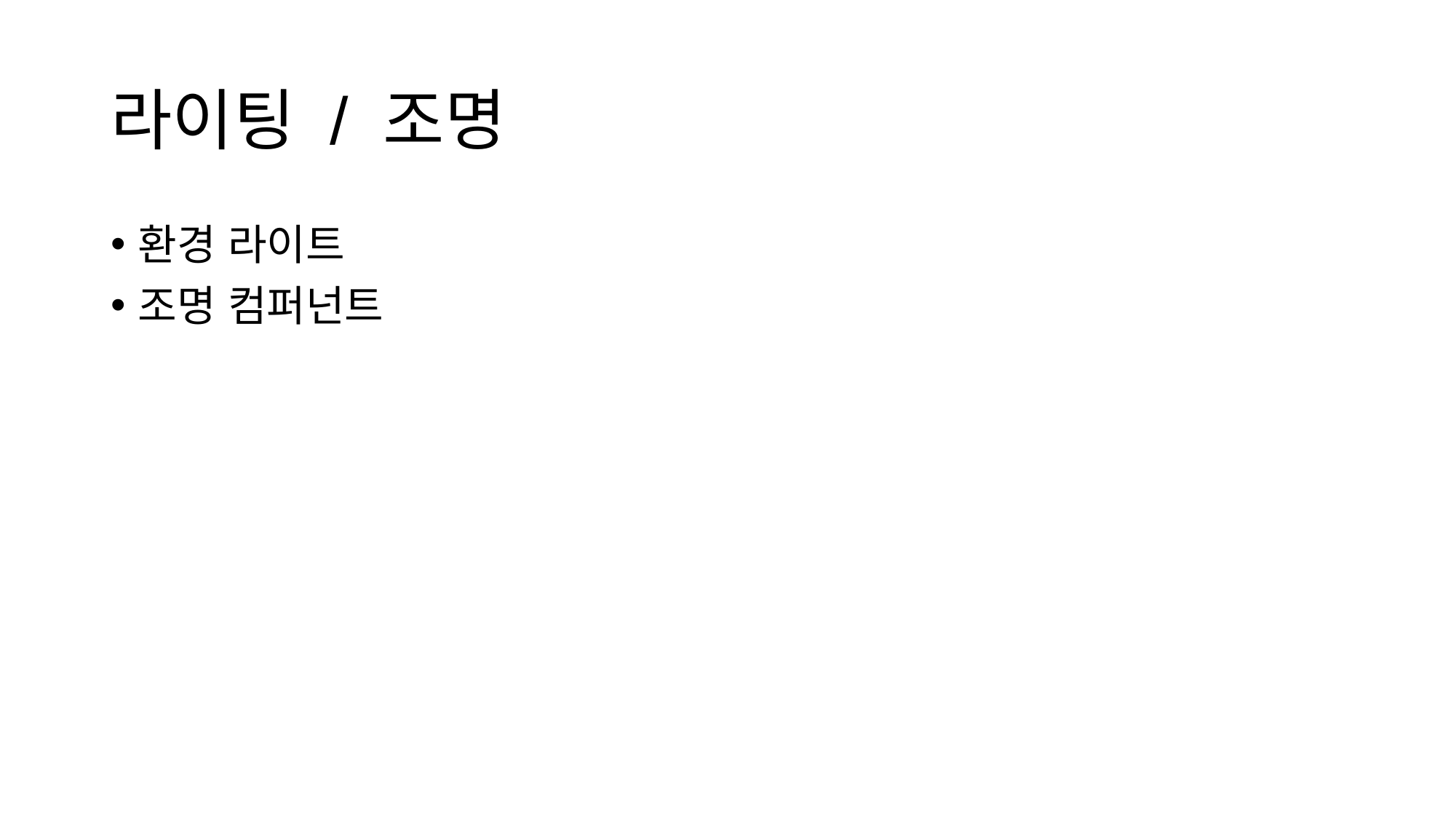

# 라이팅 / 조명
환경 라이트
조명 컴퍼넌트